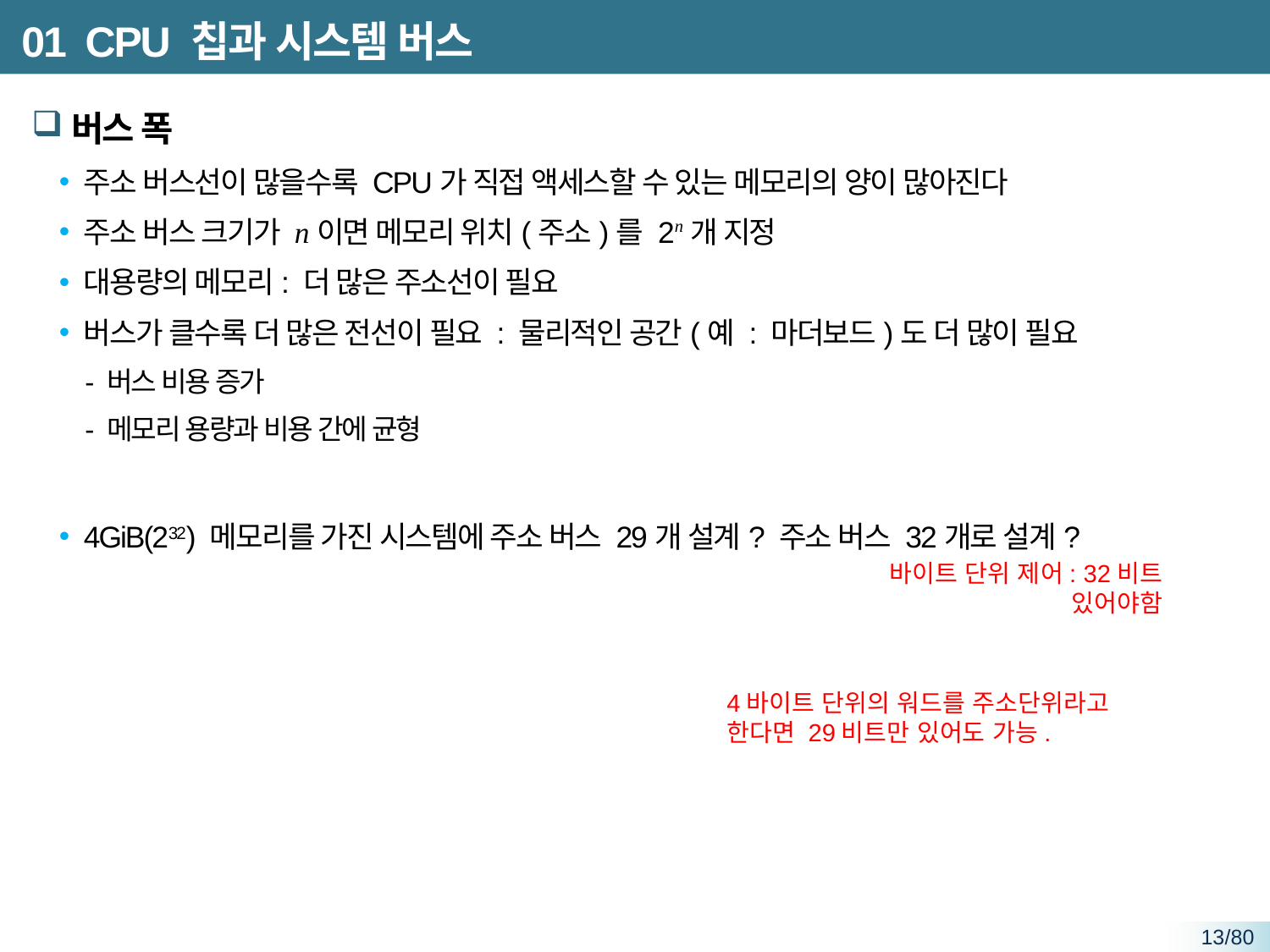

# 01  CPU 칩과 시스템 버스
버스 폭
주소 버스선이 많을수록 CPU가 직접 액세스할 수 있는 메모리의 양이 많아진다
주소 버스 크기가 n이면 메모리 위치(주소)를 2n개 지정
대용량의 메모리: 더 많은 주소선이 필요
버스가 클수록 더 많은 전선이 필요 : 물리적인 공간(예 : 마더보드)도 더 많이 필요
- 버스 비용 증가
- 메모리 용량과 비용 간에 균형

4GiB(232) 메모리를 가진 시스템에 주소 버스 29개 설계? 주소 버스 32개로 설계?
바이트 단위 제어: 32비트 있어야함
4바이트 단위의 워드를 주소단위라고 한다면 29비트만 있어도 가능.